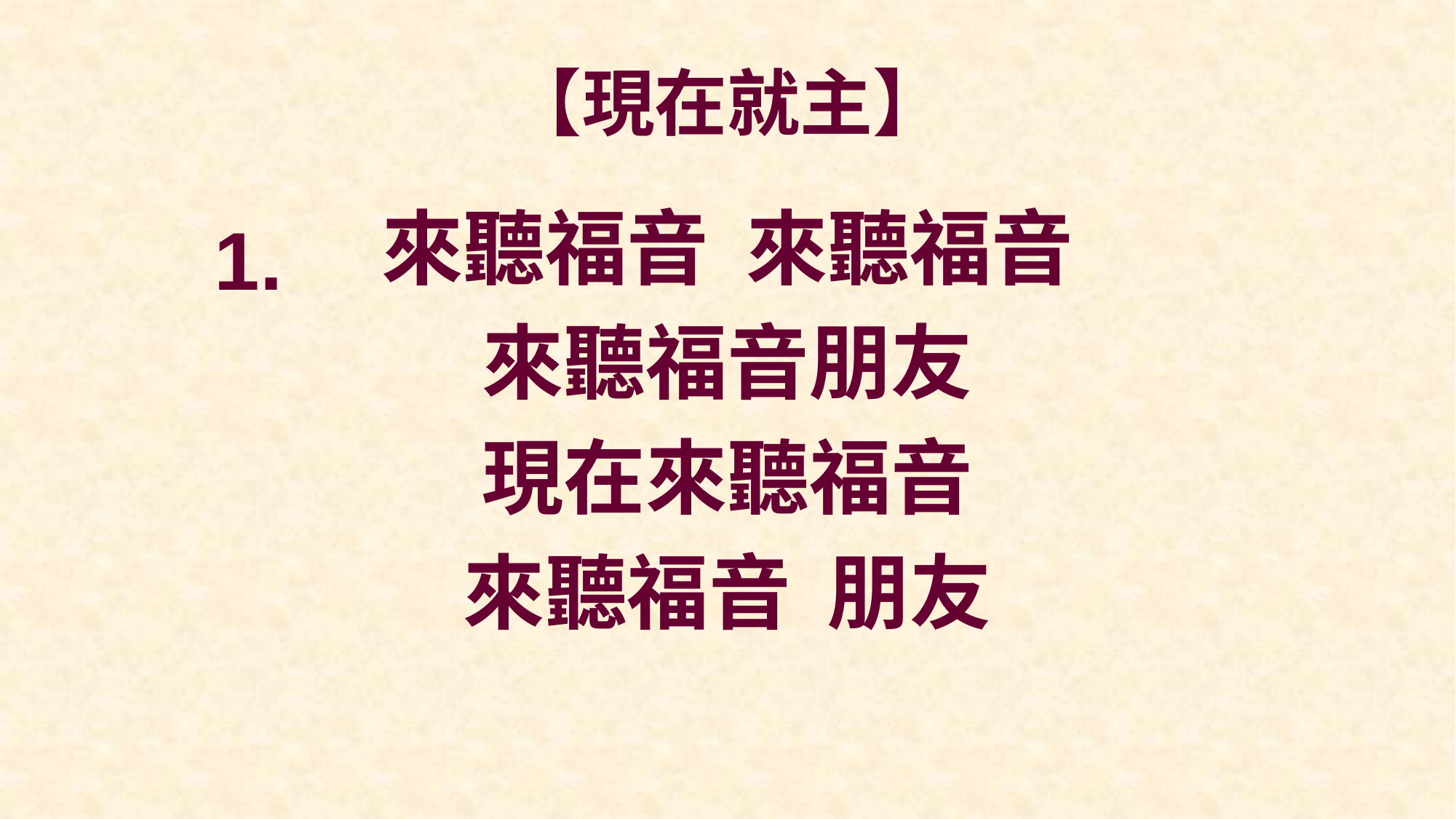

# 【現在就主】
來聽福音  來聽福音
來聽福音朋友
現在來聽福音
來聽福音  朋友
1.